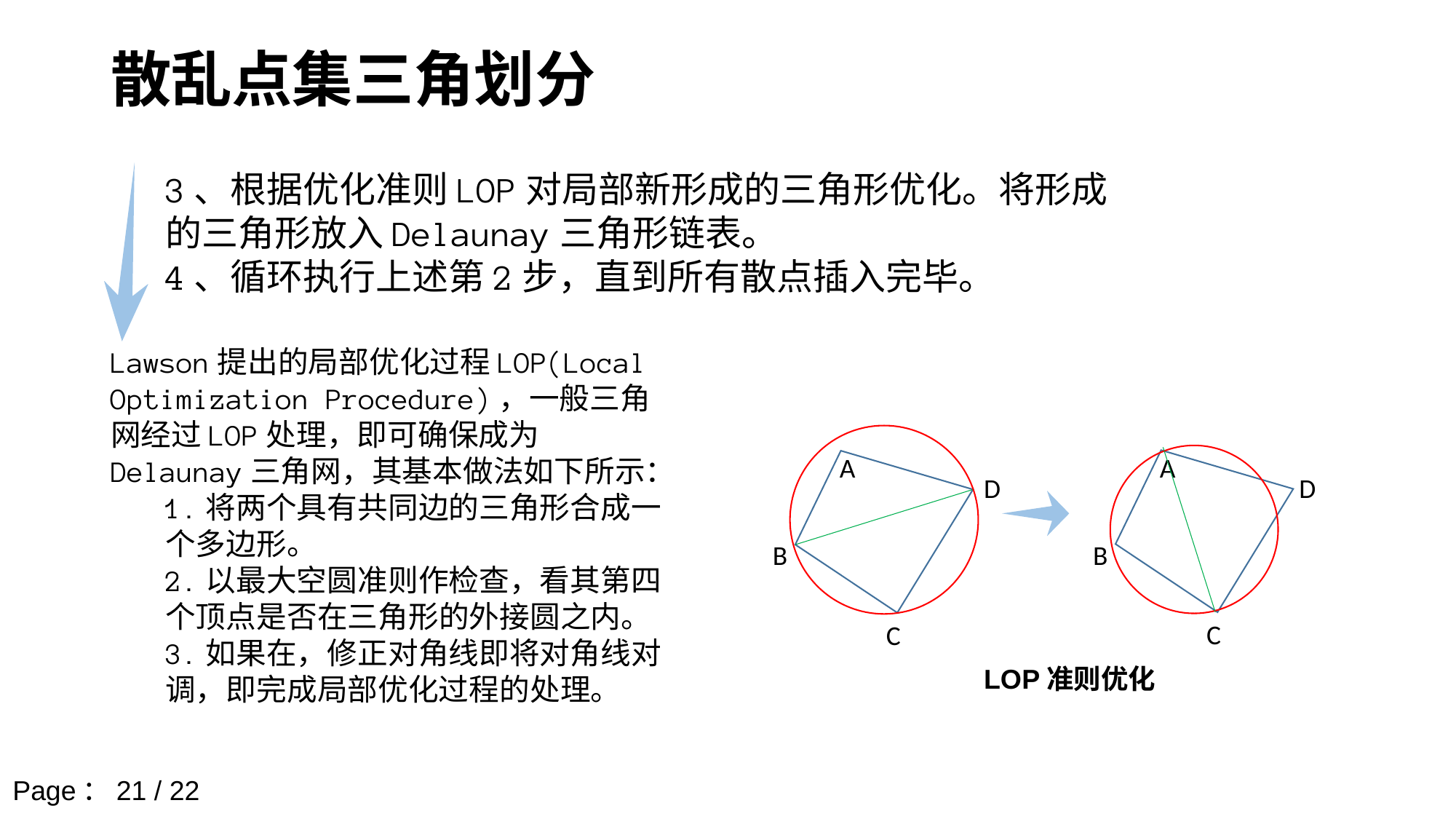

# 散乱点集三角划分
3、根据优化准则LOP对局部新形成的三角形优化。将形成的三角形放入Delaunay三角形链表。
4、循环执行上述第2步，直到所有散点插入完毕。

Lawson提出的局部优化过程LOP(Local Optimization Procedure)，一般三角网经过LOP处理，即可确保成为Delaunay三角网，其基本做法如下所示：
1.将两个具有共同边的三角形合成一个多边形。
2.以最大空圆准则作检查，看其第四个顶点是否在三角形的外接圆之内。
3.如果在，修正对角线即将对角线对调，即完成局部优化过程的处理。

A

B
C
D
A

B
C
D

LOP准则优化
Page：21 / 22